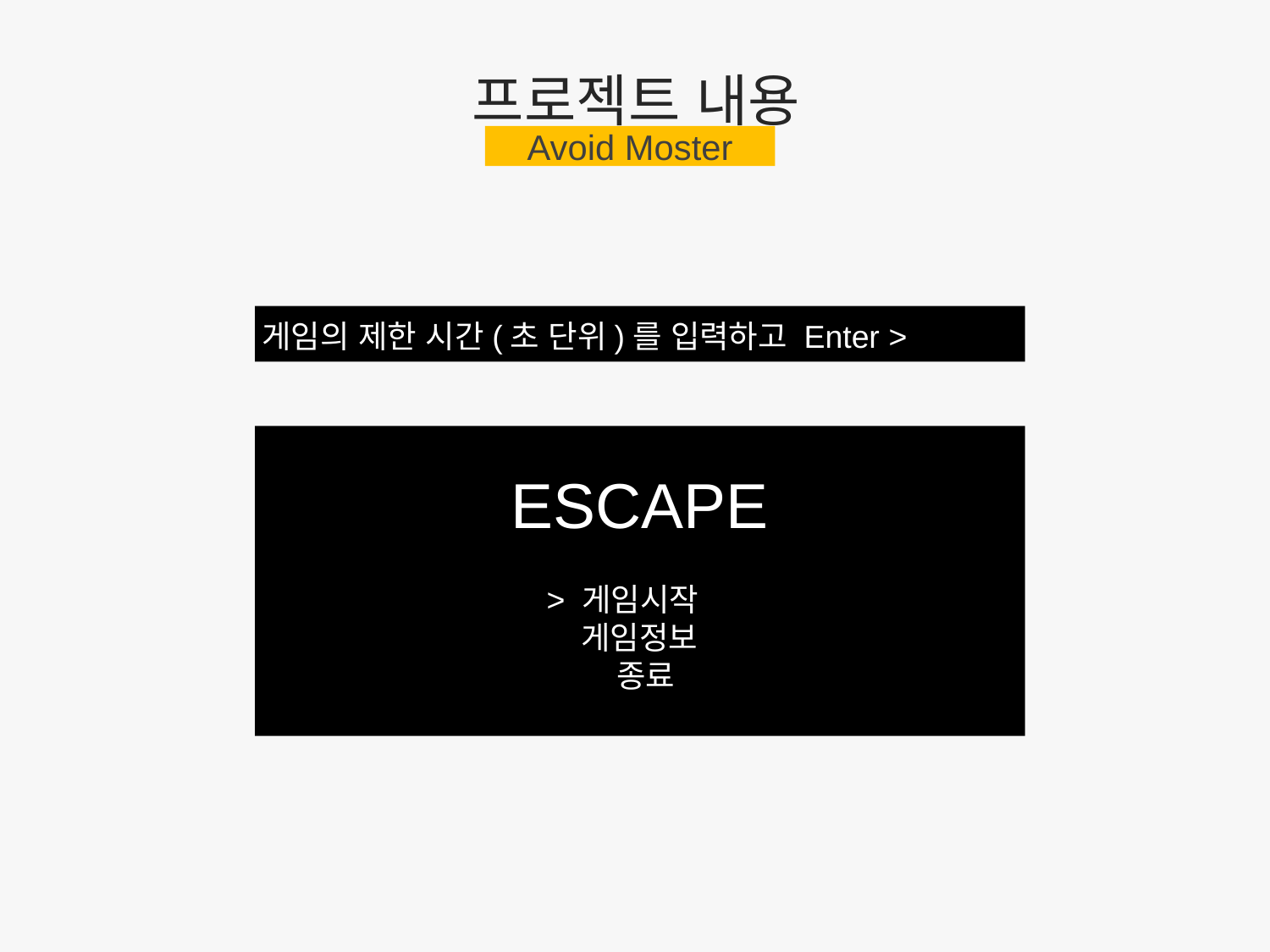

# 프로젝트 내용
Avoid Moster

게임의 제한 시간(초 단위)를 입력하고 Enter >

ESCAPE

    > 게임시작
       게임정보
           종료